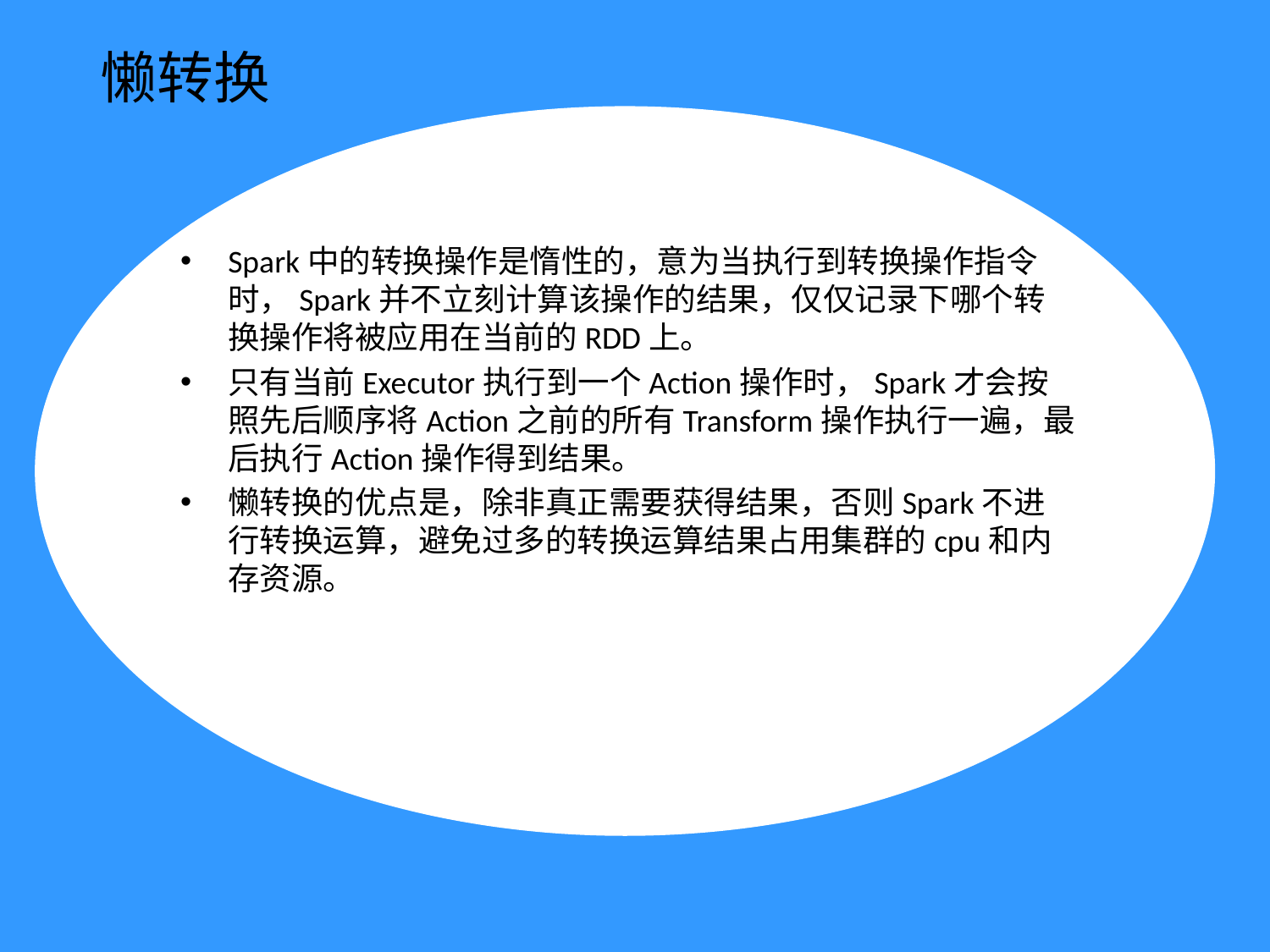

# 懒转换
Spark中的转换操作是惰性的，意为当执行到转换操作指令时，Spark并不立刻计算该操作的结果，仅仅记录下哪个转换操作将被应用在当前的RDD上。
只有当前Executor执行到一个Action操作时，Spark才会按照先后顺序将Action之前的所有Transform操作执行一遍，最后执行Action操作得到结果。
懒转换的优点是，除非真正需要获得结果，否则Spark不进行转换运算，避免过多的转换运算结果占用集群的cpu和内存资源。